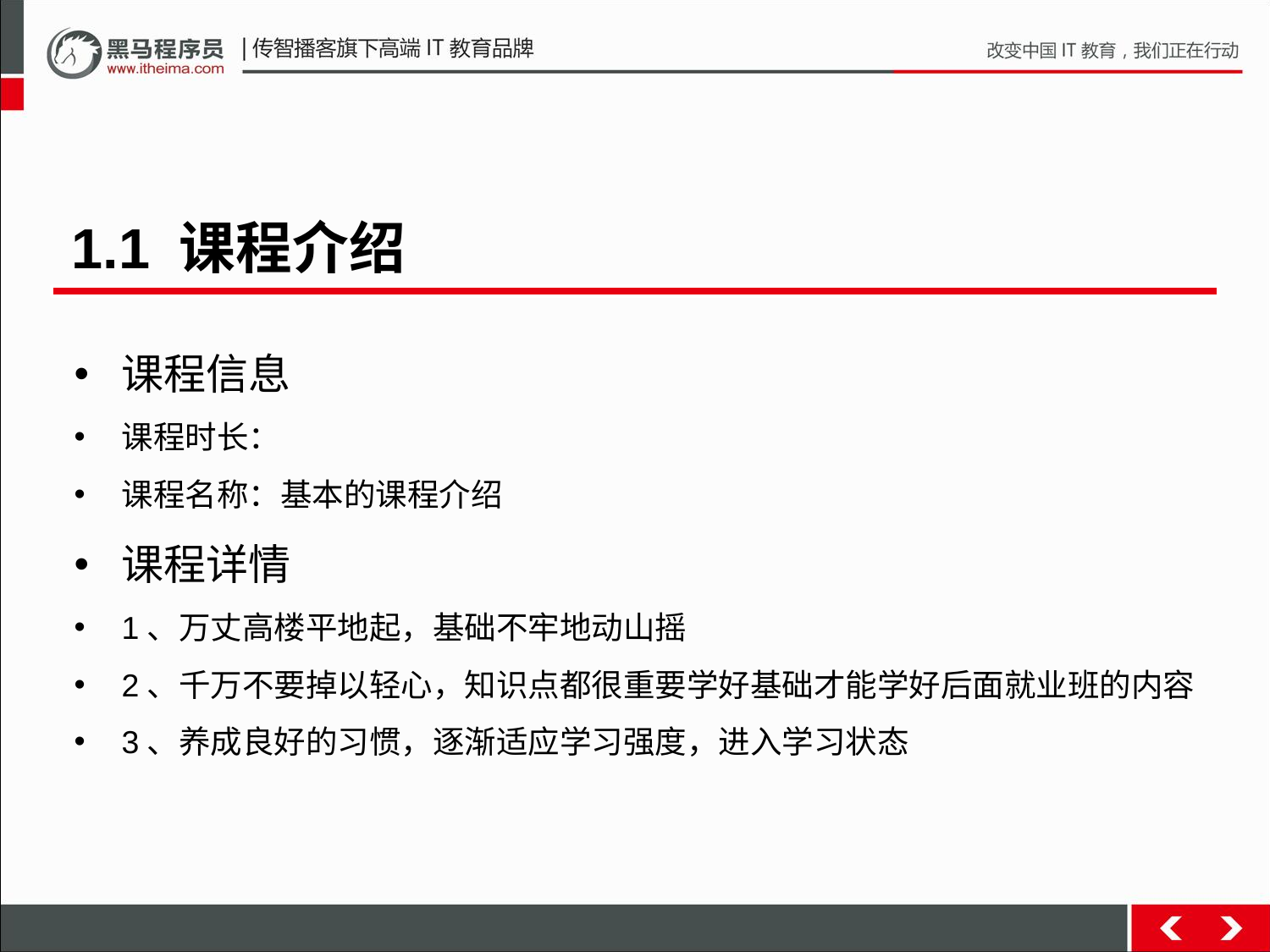

1.1 课程介绍
课程信息
课程时长：
课程名称：基本的课程介绍
课程详情
1、万丈高楼平地起，基础不牢地动山摇
2、千万不要掉以轻心，知识点都很重要学好基础才能学好后面就业班的内容
3、养成良好的习惯，逐渐适应学习强度，进入学习状态